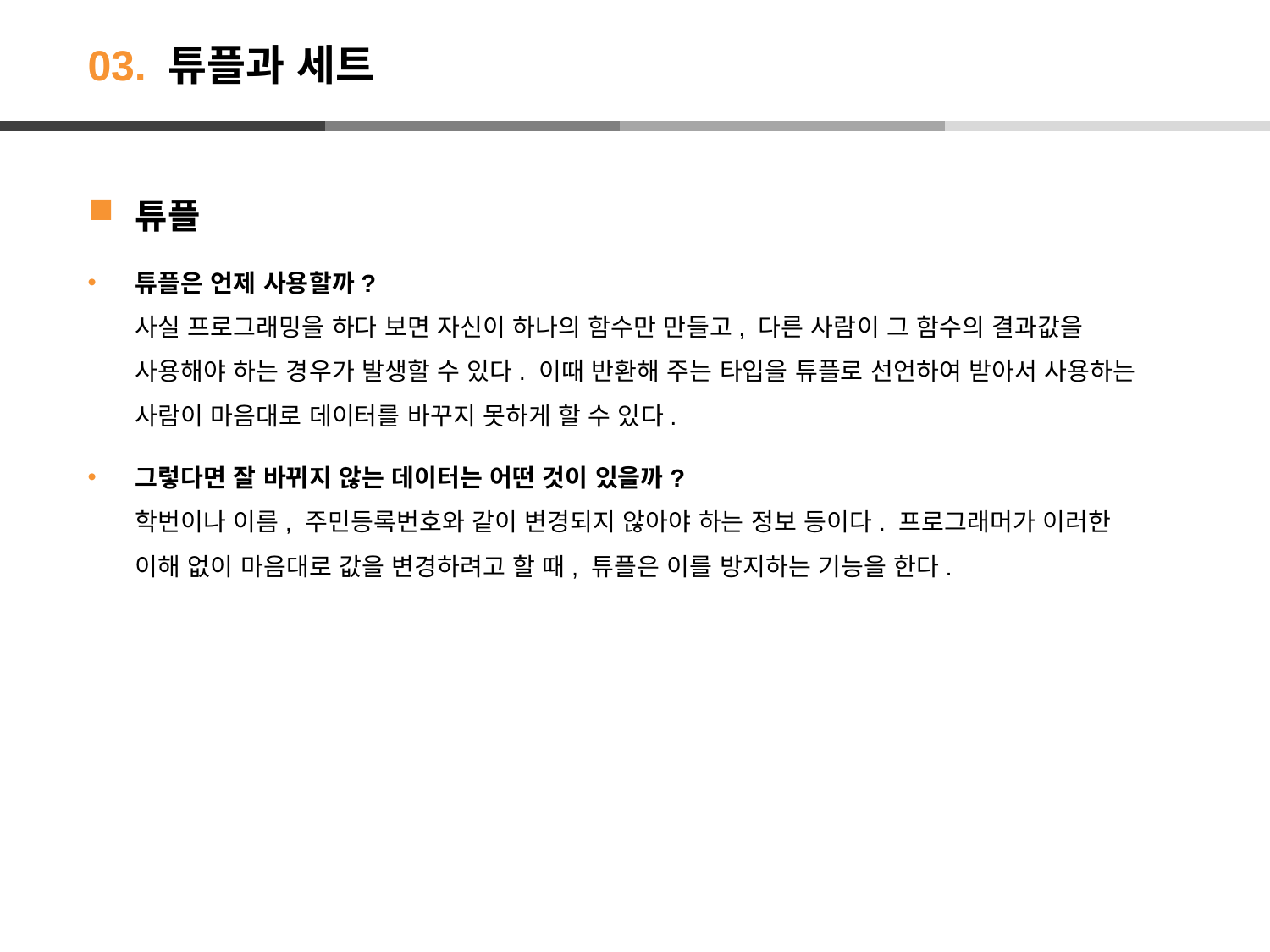

# 03. 튜플과 세트
튜플
튜플은 언제 사용할까?
사실 프로그래밍을 하다 보면 자신이 하나의 함수만 만들고, 다른 사람이 그 함수의 결과값을 사용해야 하는 경우가 발생할 수 있다. 이때 반환해 주는 타입을 튜플로 선언하여 받아서 사용하는 사람이 마음대로 데이터를 바꾸지 못하게 할 수 있다.
그렇다면 잘 바뀌지 않는 데이터는 어떤 것이 있을까?
학번이나 이름, 주민등록번호와 같이 변경되지 않아야 하는 정보 등이다. 프로그래머가 이러한 이해 없이 마음대로 값을 변경하려고 할 때, 튜플은 이를 방지하는 기능을 한다.